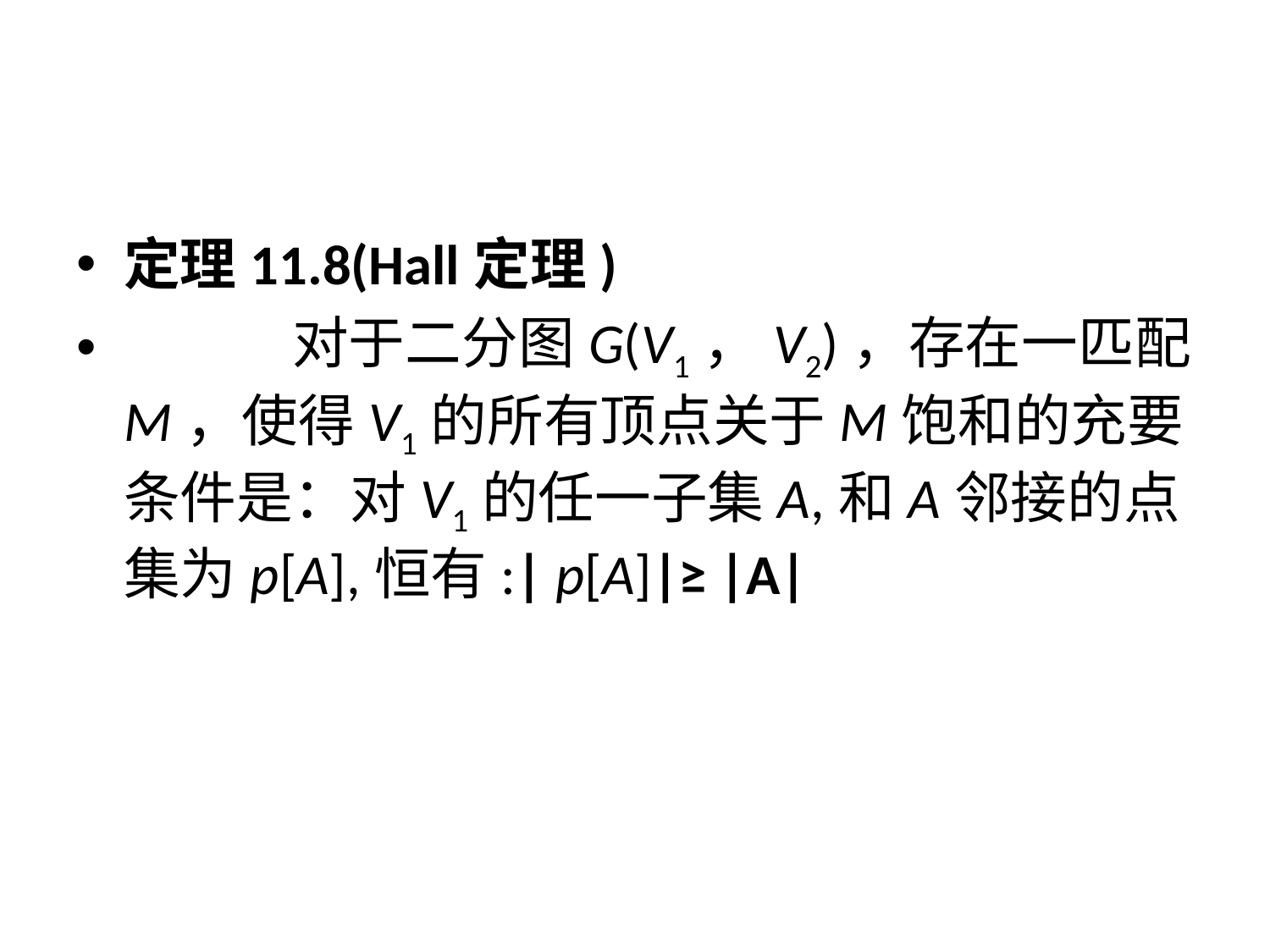

#
定理11.8(Hall定理)
            对于二分图G(V1，V2)，存在一匹配M，使得V1的所有顶点关于M饱和的充要条件是：对V1的任一子集A,和A邻接的点集为p[A],恒有:| p[A]|≥ |A|